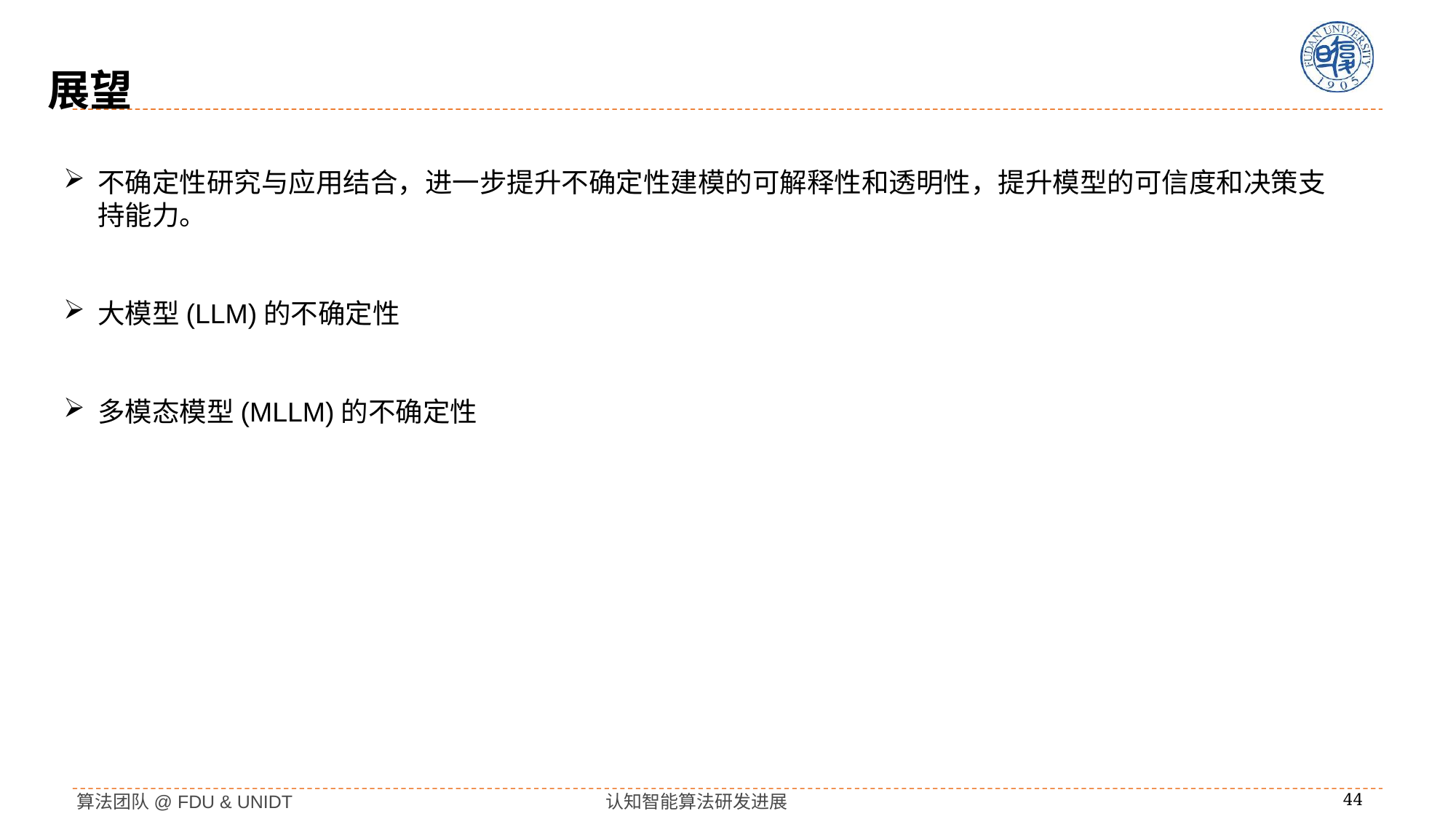

展望
不确定性研究与应用结合，进一步提升不确定性建模的可解释性和透明性，提升模型的可信度和决策支持能力。

大模型(LLM)的不确定性

多模态模型(MLLM)的不确定性